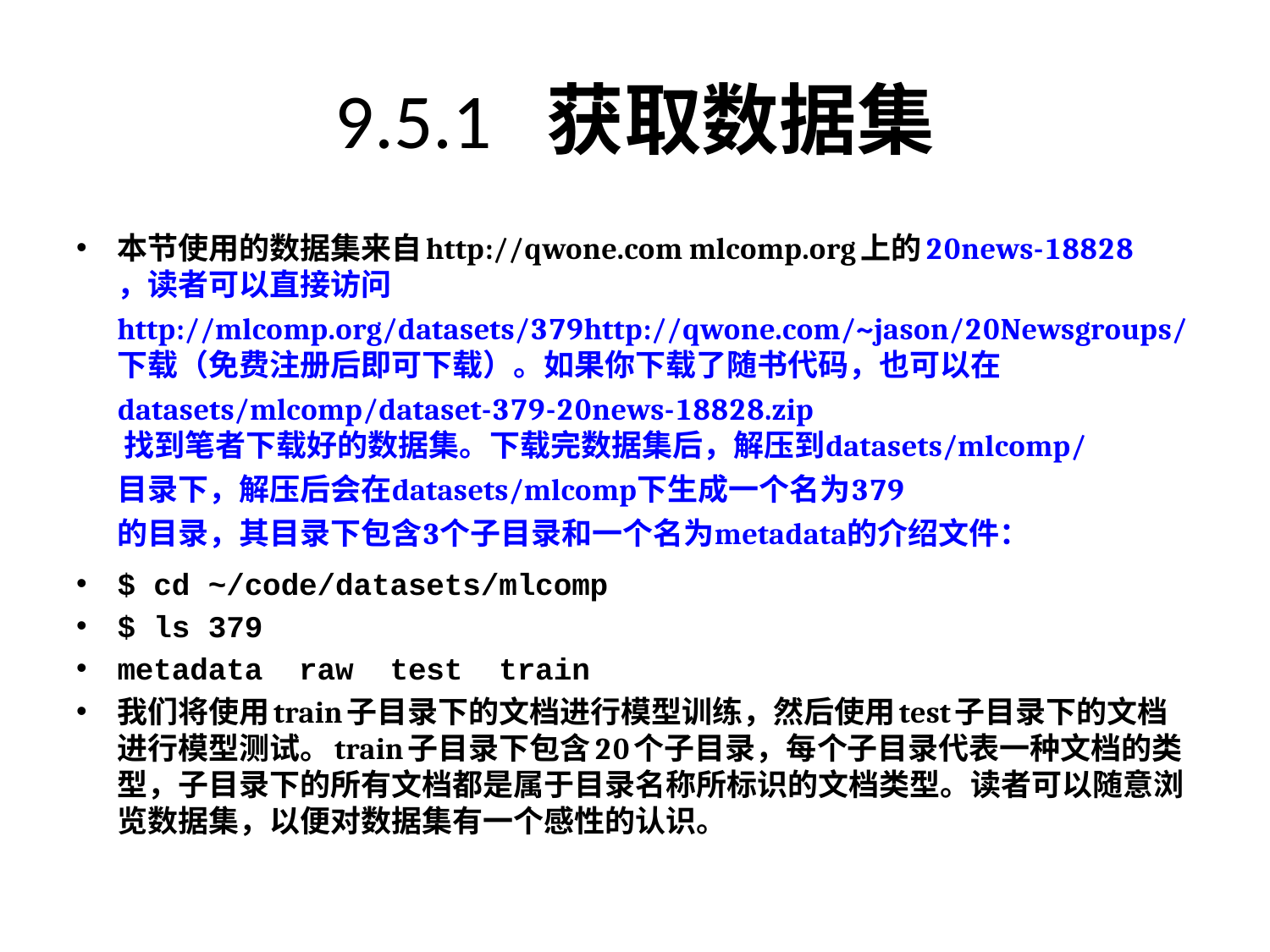

# 9.5.1  获取数据集
本节使用的数据集来自http://qwone.com mlcomp.org上的20news-18828，读者可以直接访问 http://mlcomp.org/datasets/379http://qwone.com/~jason/20Newsgroups/下载（免费注册后即可下载）。如果你下载了随书代码，也可以在 datasets/mlcomp/dataset-379-20news-18828.zip 找到笔者下载好的数据集。下载完数据集后，解压到datasets/mlcomp/目录下，解压后会在datasets/mlcomp下生成一个名为379的目录，其目录下包含3个子目录和一个名为metadata的介绍文件：
$ cd ~/code/datasets/mlcomp
$ ls 379
metadata  raw  test  train
我们将使用train子目录下的文档进行模型训练，然后使用test子目录下的文档进行模型测试。train子目录下包含20个子目录，每个子目录代表一种文档的类型，子目录下的所有文档都是属于目录名称所标识的文档类型。读者可以随意浏览数据集，以便对数据集有一个感性的认识。